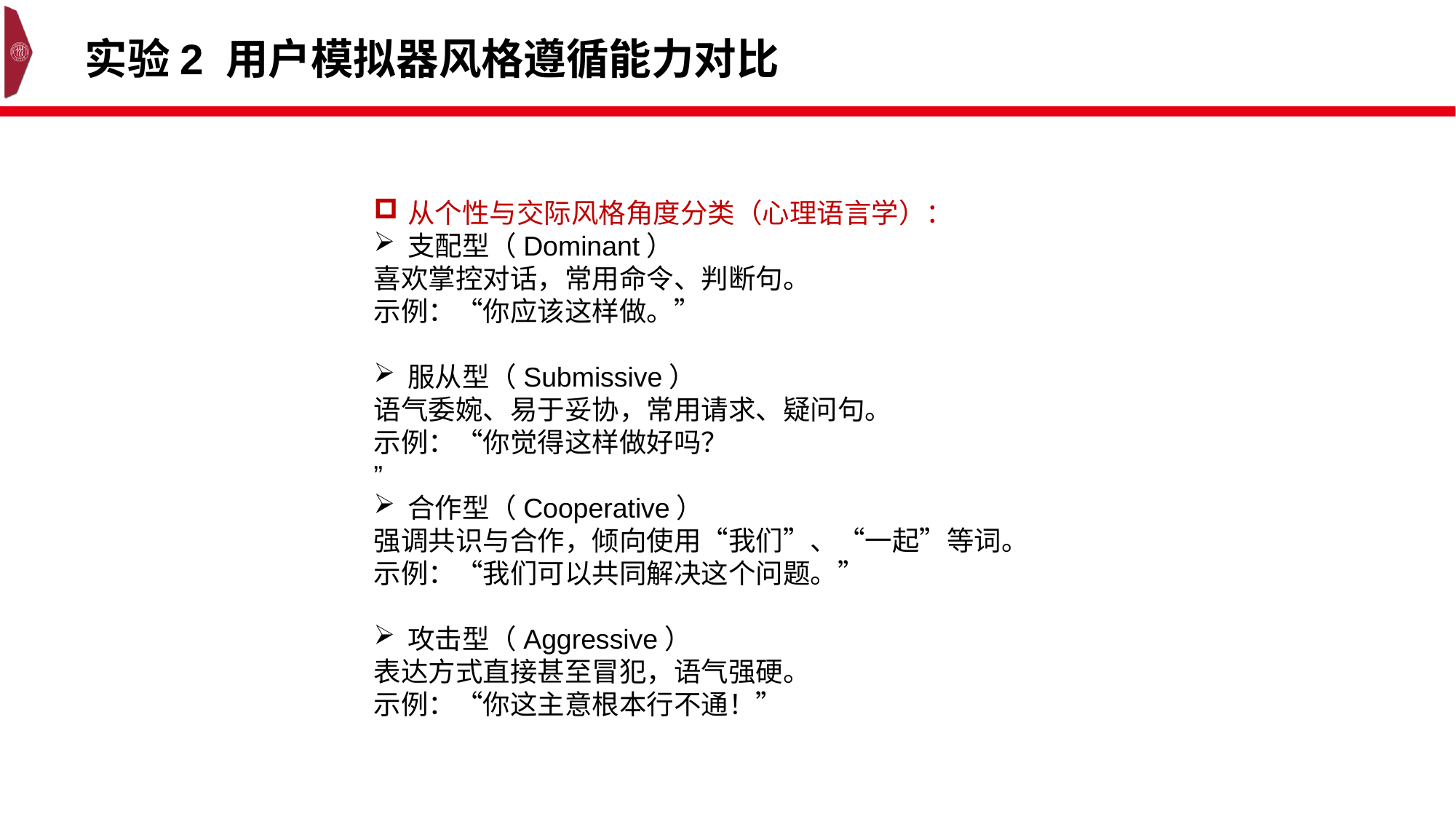

实验2 用户模拟器风格遵循能力对比
从个性与交际风格角度分类（心理语言学）：
支配型（Dominant）
喜欢掌控对话，常用命令、判断句。
示例：“你应该这样做。”

服从型（Submissive）
语气委婉、易于妥协，常用请求、疑问句。
示例：“你觉得这样做好吗？
”
合作型（Cooperative）
强调共识与合作，倾向使用“我们”、“一起”等词。
示例：“我们可以共同解决这个问题。”

攻击型（Aggressive）
表达方式直接甚至冒犯，语气强硬。
示例：“你这主意根本行不通！”